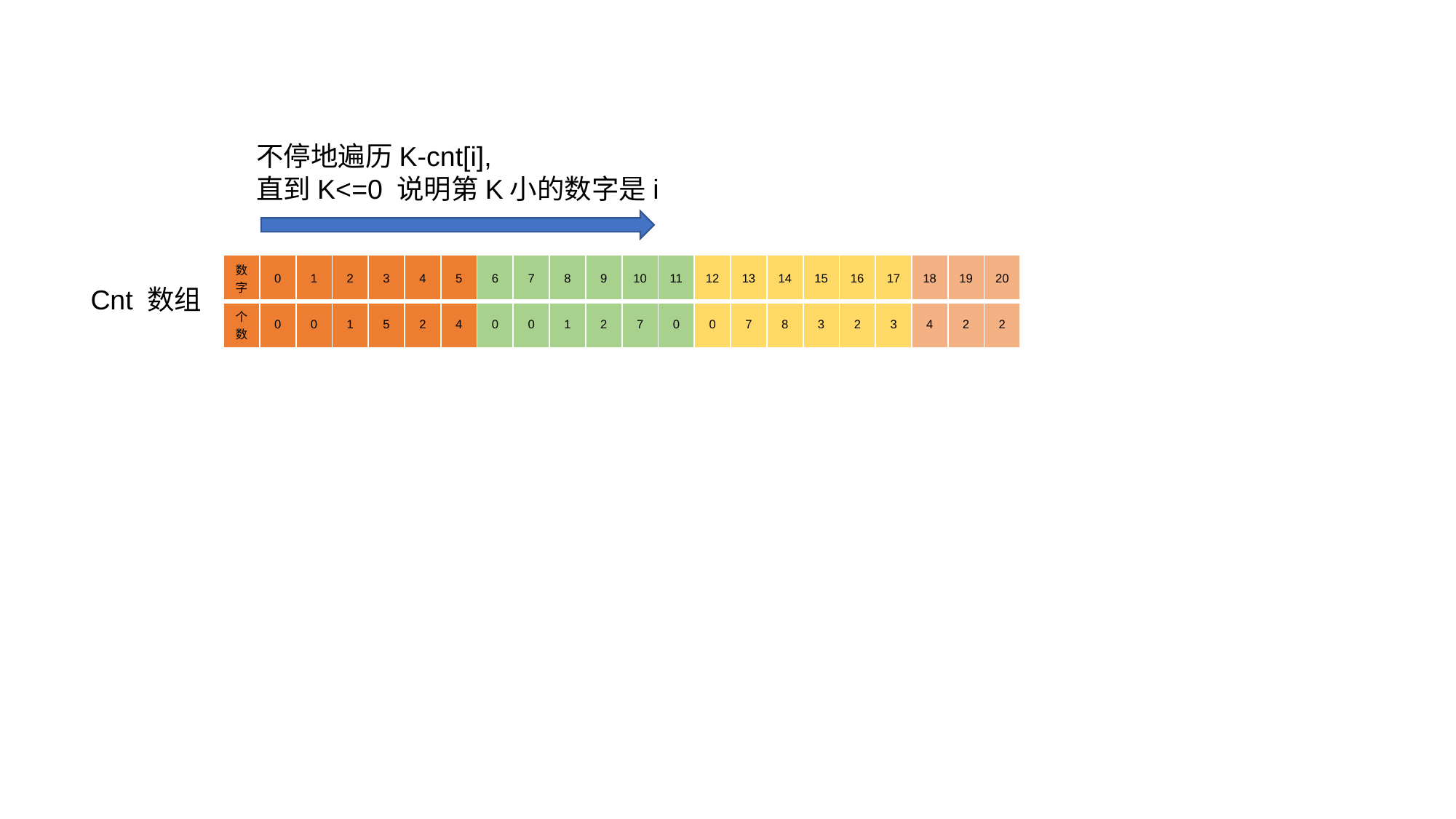

不停地遍历K-cnt[i],
直到K<=0 说明第K小的数字是i

| 数字 | 0 | 1 | 2 | 3 | 4 | 5 | 6 | 7 | 8 | 9 | 10 | 11 | 12 | 13 | 14 | 15 | 16 | 17 | 18 | 19 | 20 |
| --- | --- | --- | --- | --- | --- | --- | --- | --- | --- | --- | --- | --- | --- | --- | --- | --- | --- | --- | --- | --- | --- |
| 个数 | 0 | 0 | 1 | 5 | 2 | 4 | 0 | 0 | 1 | 2 | 7 | 0 | 0 | 7 | 8 | 3 | 2 | 3 | 4 | 2 | 2 |
Cnt 数组